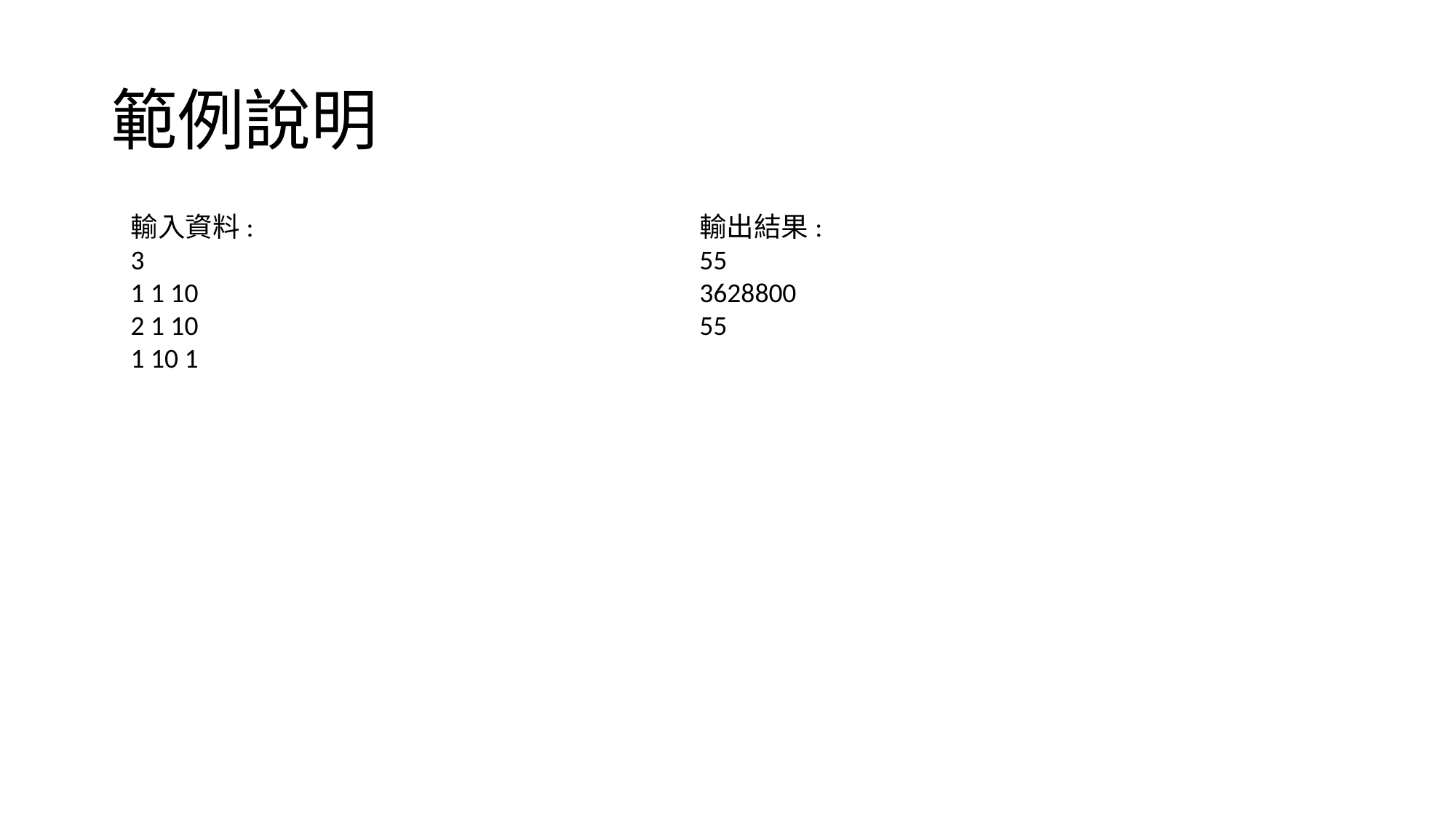

# 範例說明
輸入資料:
3
1 1 10
2 1 10
1 10 1

輸出結果:
55
3628800
55